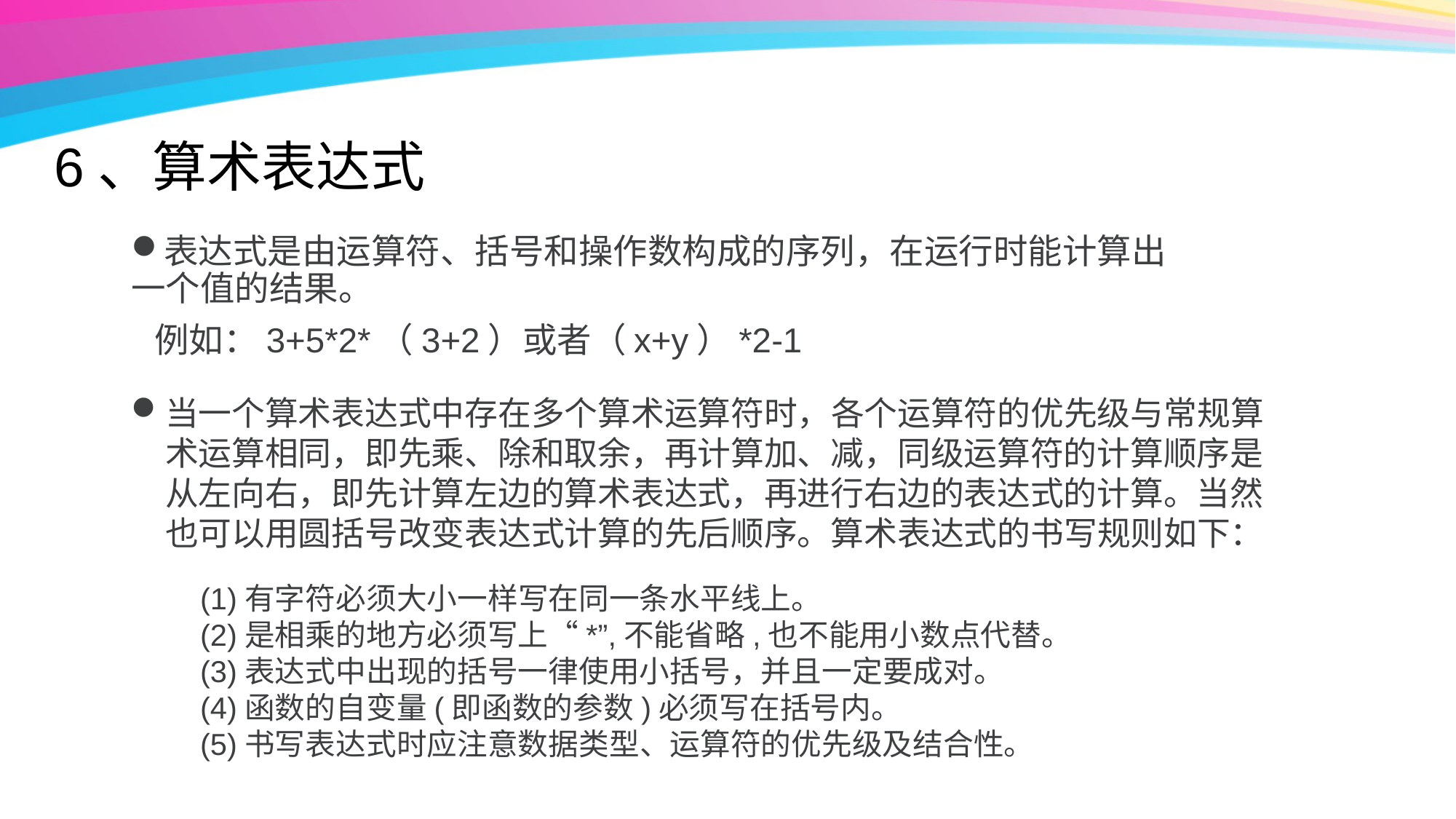

# 6、算术表达式
表达式是由运算符、括号和操作数构成的序列，在运行时能计算出一个值的结果。
  例如：3+5*2*（3+2）或者（x+y）*2-1
当一个算术表达式中存在多个算术运算符时，各个运算符的优先级与常规算术运算相同，即先乘、除和取余，再计算加、减，同级运算符的计算顺序是从左向右，即先计算左边的算术表达式，再进行右边的表达式的计算。当然也可以用圆括号改变表达式计算的先后顺序。算术表达式的书写规则如下：
(1)有字符必须大小一样写在同一条水平线上。
(2)是相乘的地方必须写上“*”,不能省略,也不能用小数点代替。
(3)表达式中出现的括号一律使用小括号，并且一定要成对。
(4)函数的自变量(即函数的参数)必须写在括号内。
(5)书写表达式时应注意数据类型、运算符的优先级及结合性。